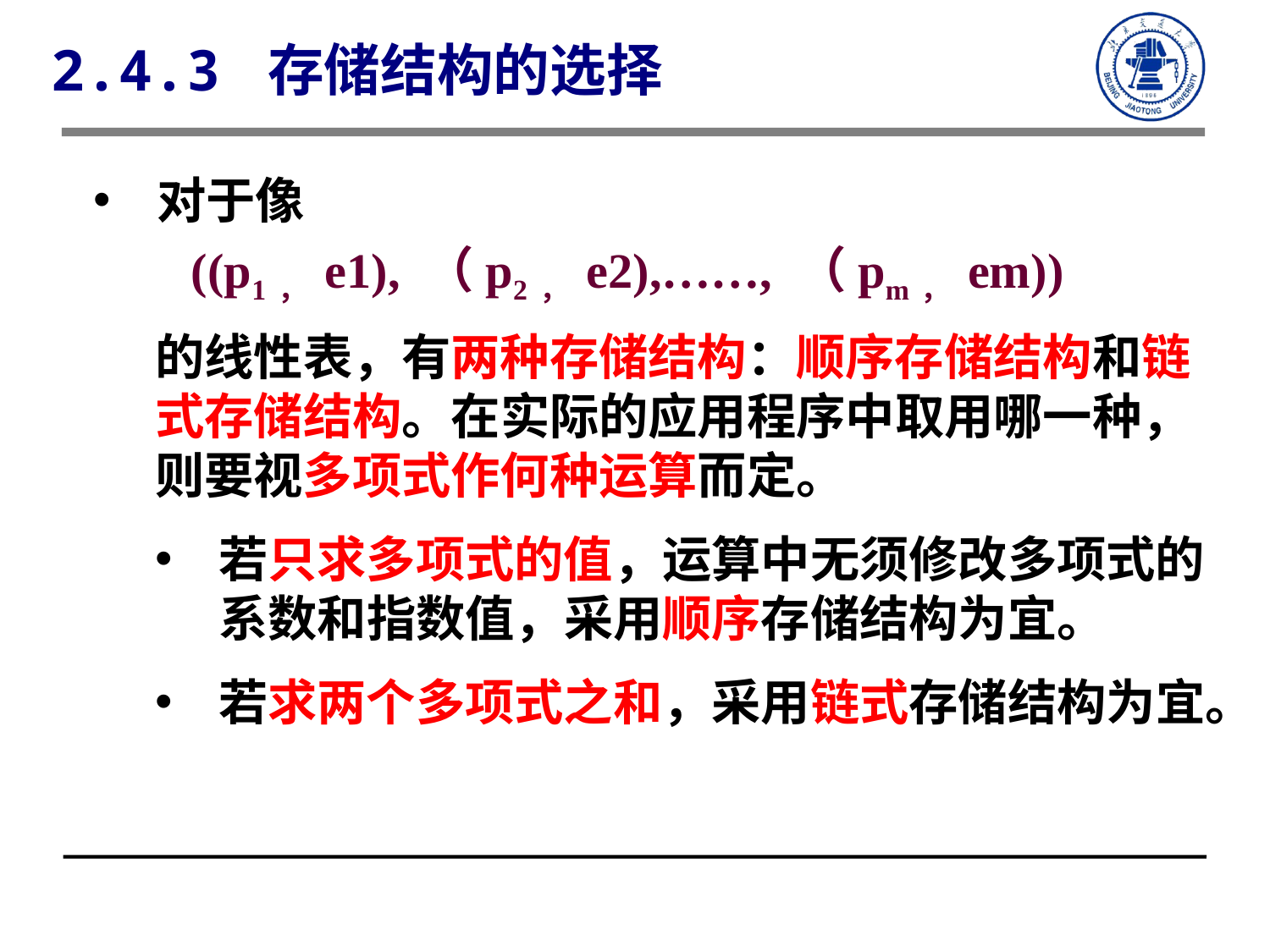

2.4.3 存储结构的选择
对于像
           ((p1， e1), （p2， e2),……, （pm， em))
的线性表，有两种存储结构：顺序存储结构和链式存储结构。在实际的应用程序中取用哪一种，则要视多项式作何种运算而定。
若只求多项式的值，运算中无须修改多项式的系数和指数值，采用顺序存储结构为宜。
若求两个多项式之和，采用链式存储结构为宜。